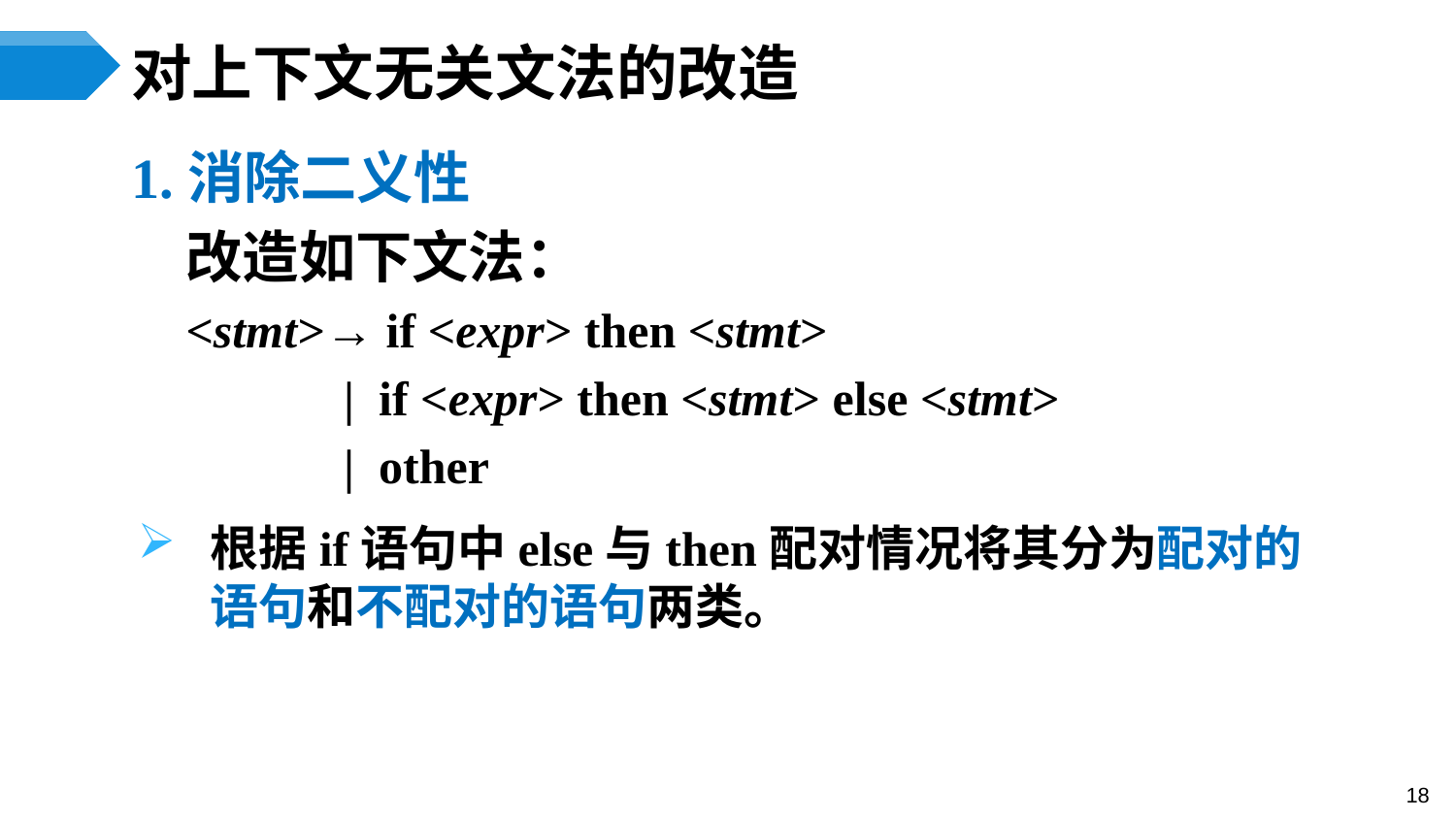

# 对上下文无关文法的改造
1.消除二义性
改造如下文法：
<stmt>→ if <expr> then <stmt>
             |  if <expr> then <stmt> else <stmt>
             |  other
根据if语句中else与then配对情况将其分为配对的语句和不配对的语句两类。
18